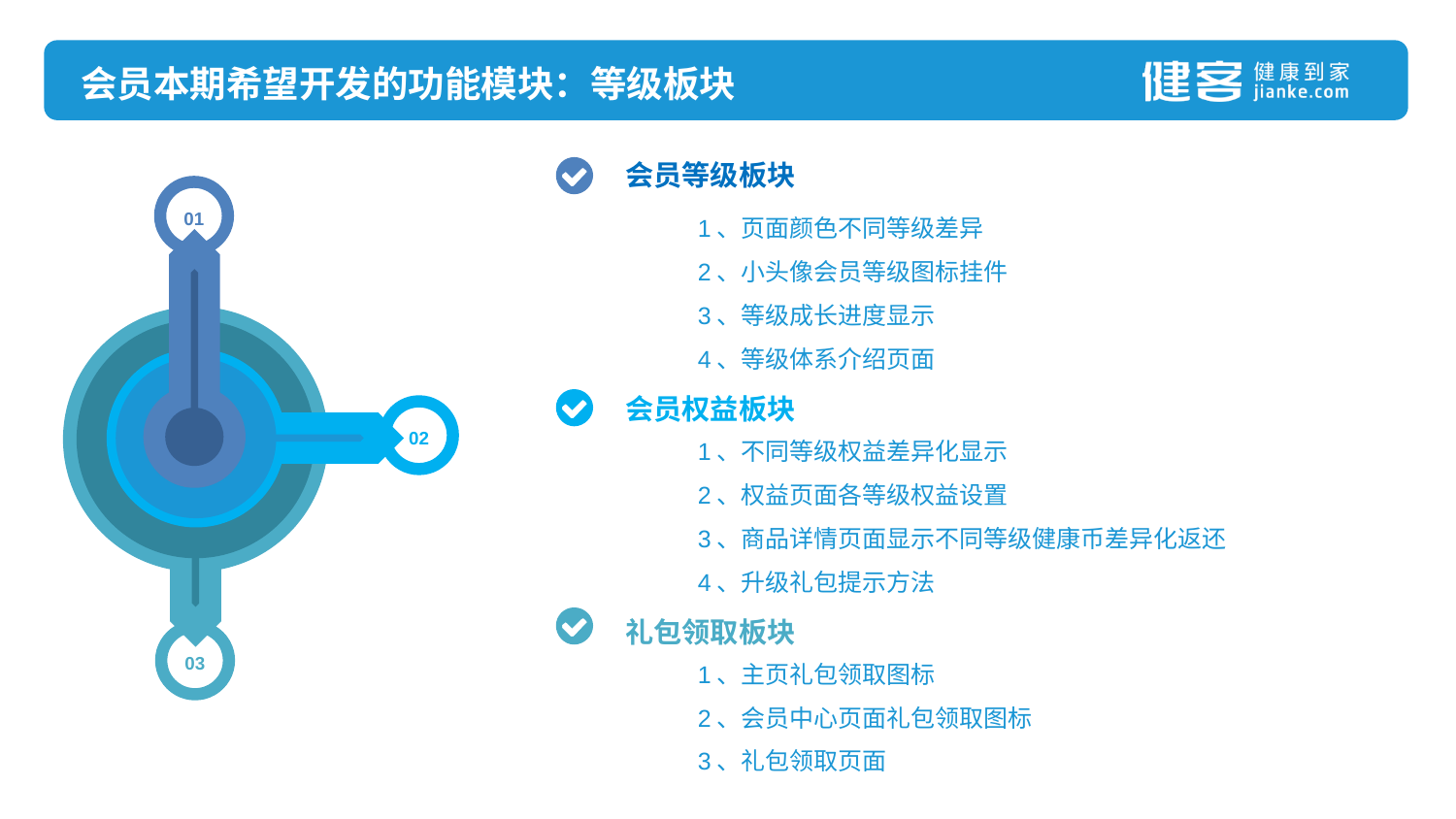

会员本期希望开发的功能模块：等级板块

会员等级板块
1、页面颜色不同等级差异
2、小头像会员等级图标挂件
3、等级成长进度显示
4、等级体系介绍页面
01

会员权益板块
1、不同等级权益差异化显示
2、权益页面各等级权益设置
3、商品详情页面显示不同等级健康币差异化返还
4、升级礼包提示方法

02

礼包领取板块
1、主页礼包领取图标
2、会员中心页面礼包领取图标
3、礼包领取页面
03